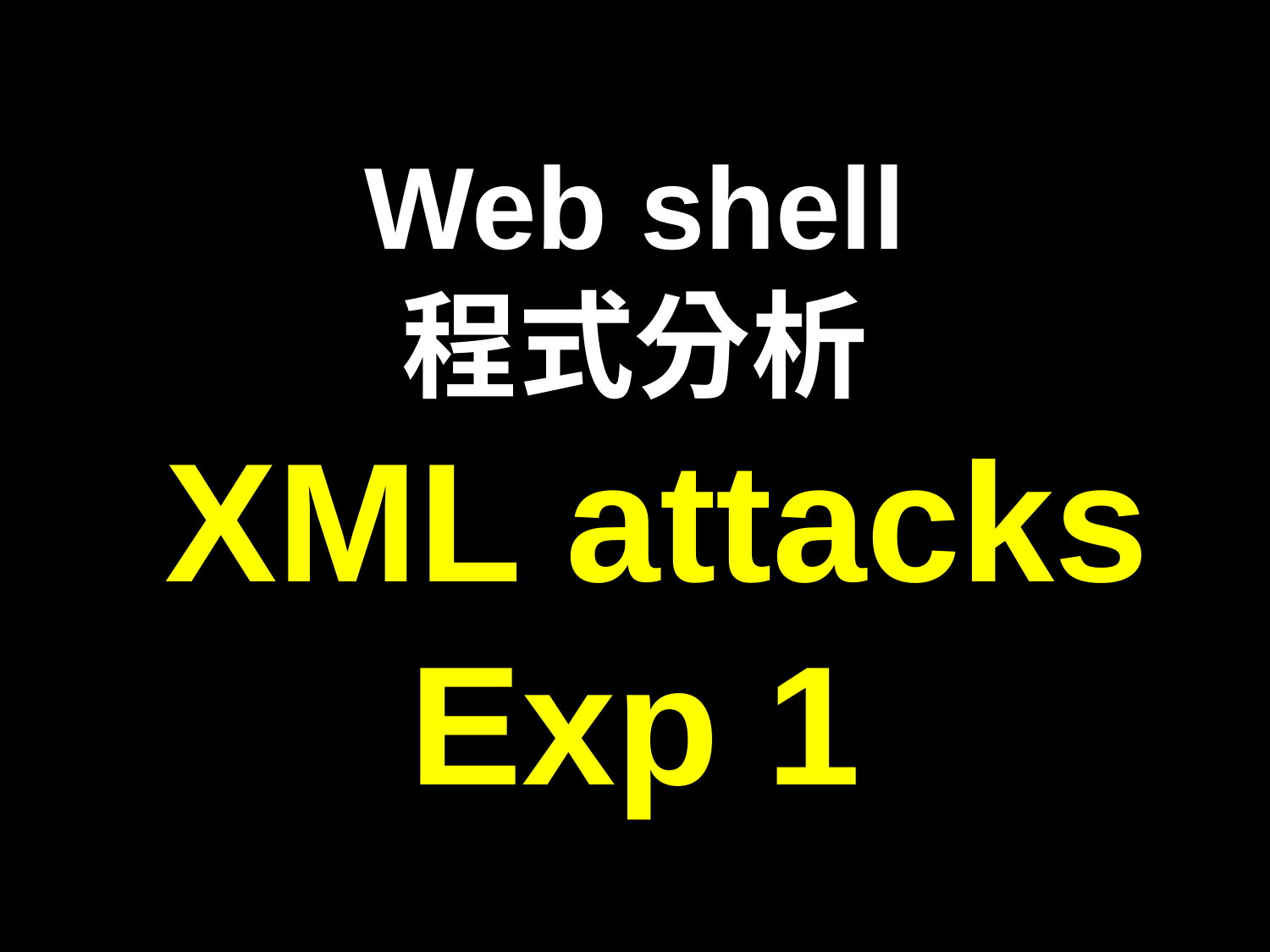

Web shell
程式分析
﻿ XML attacks Exp 1